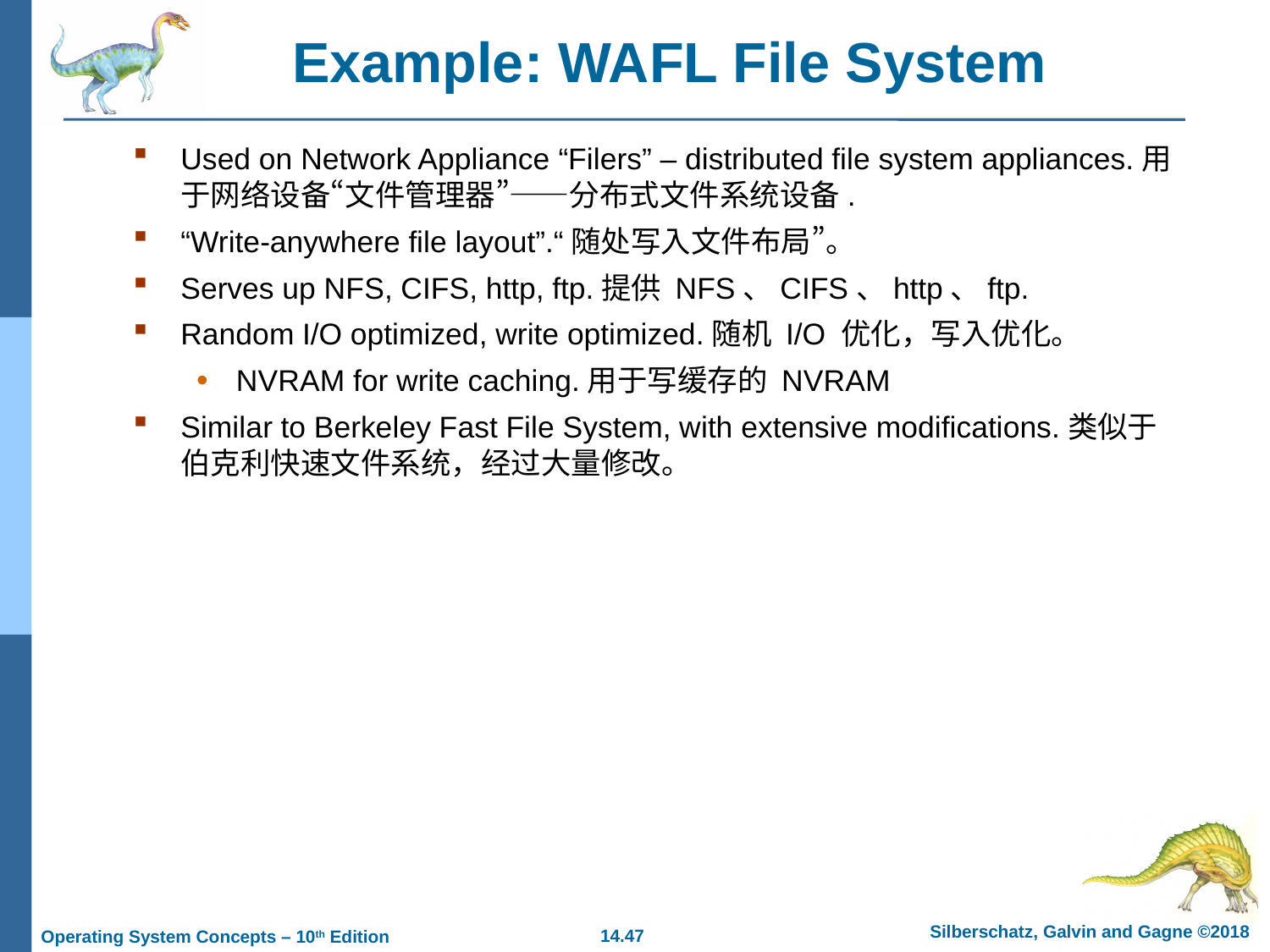

# Example: WAFL File System
Used on Network Appliance “Filers” – distributed file system appliances.用于网络设备“文件管理器”——分布式文件系统设备.
“Write-anywhere file layout”.“随处写入文件布局”。
Serves up NFS, CIFS, http, ftp.提供 NFS、CIFS、http、ftp.
Random I/O optimized, write optimized.随机 I/O 优化，写入优化。
NVRAM for write caching.用于写缓存的 NVRAM
Similar to Berkeley Fast File System, with extensive modifications.类似于伯克利快速文件系统，经过大量修改。